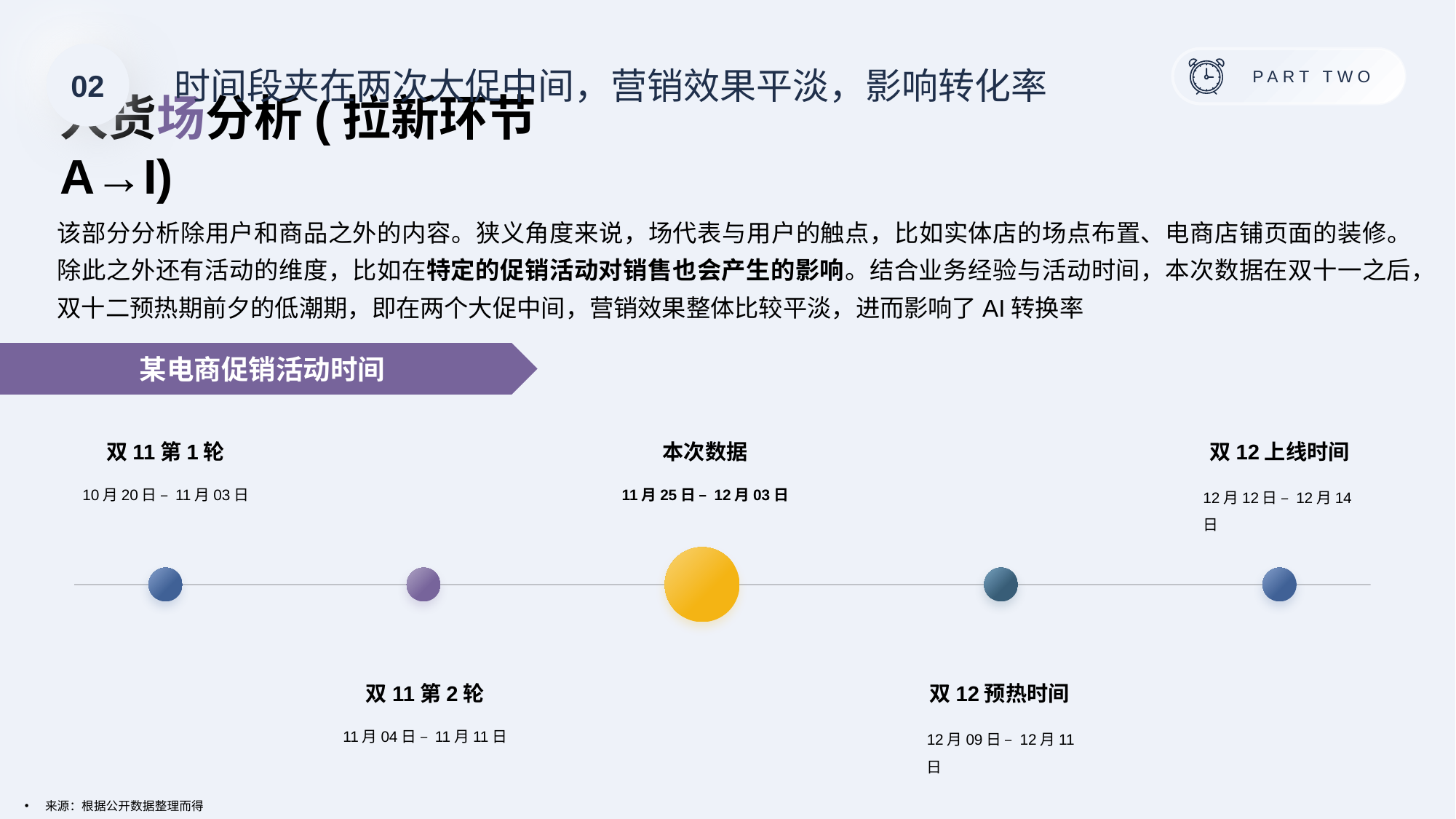

02
时间段夹在两次大促中间，营销效果平淡，影响转化率
人货场分析(拉新环节A→I)
该部分分析除用户和商品之外的内容。狭义角度来说，场代表与用户的触点，比如实体店的场点布置、电商店铺页面的装修。除此之外还有活动的维度，比如在特定的促销活动对销售也会产生的影响。结合业务经验与活动时间，本次数据在双十一之后，双十二预热期前夕的低潮期，即在两个大促中间，营销效果整体比较平淡，进而影响了AI转换率
某电商促销活动时间
双11第1轮
本次数据
双12上线时间
12月12日 – 12月14日
10月20日 – 11月03日
11月25日 – 12月03日

双11第2轮
双12预热时间
12月09日 – 12月11日
11月04日 – 11月11日
来源：根据公开数据整理而得